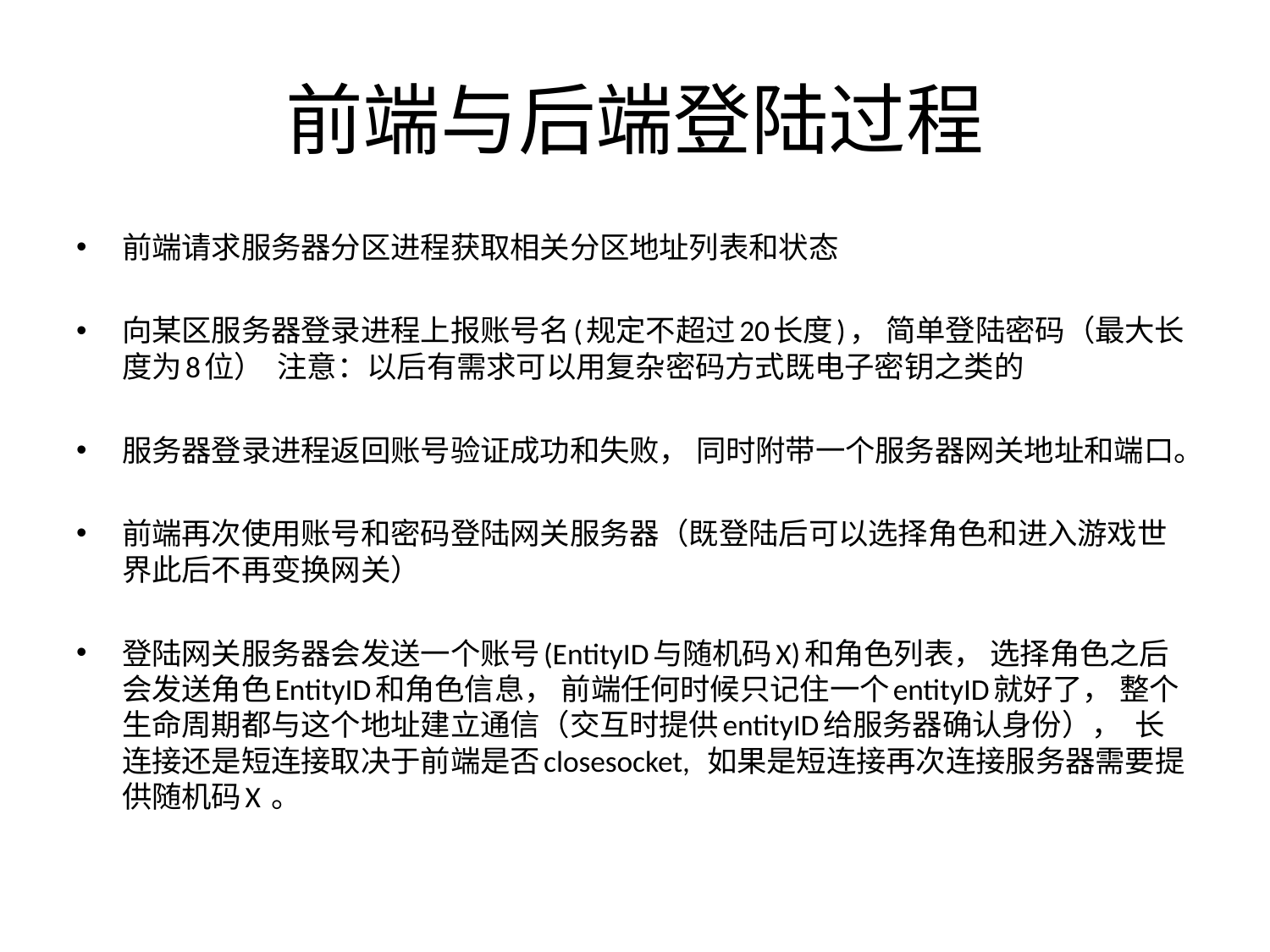

# 前端与后端登陆过程
前端请求服务器分区进程获取相关分区地址列表和状态

向某区服务器登录进程上报账号名(规定不超过20长度)， 简单登陆密码（最大长度为8位）  注意：以后有需求可以用复杂密码方式既电子密钥之类的

服务器登录进程返回账号验证成功和失败， 同时附带一个服务器网关地址和端口。

前端再次使用账号和密码登陆网关服务器（既登陆后可以选择角色和进入游戏世界此后不再变换网关）

登陆网关服务器会发送一个账号(EntityID与随机码X)和角色列表， 选择角色之后会发送角色EntityID和角色信息， 前端任何时候只记住一个entityID就好了， 整个生命周期都与这个地址建立通信（交互时提供entityID给服务器确认身份），  长连接还是短连接取决于前端是否closesocket,  如果是短连接再次连接服务器需要提供随机码X 。